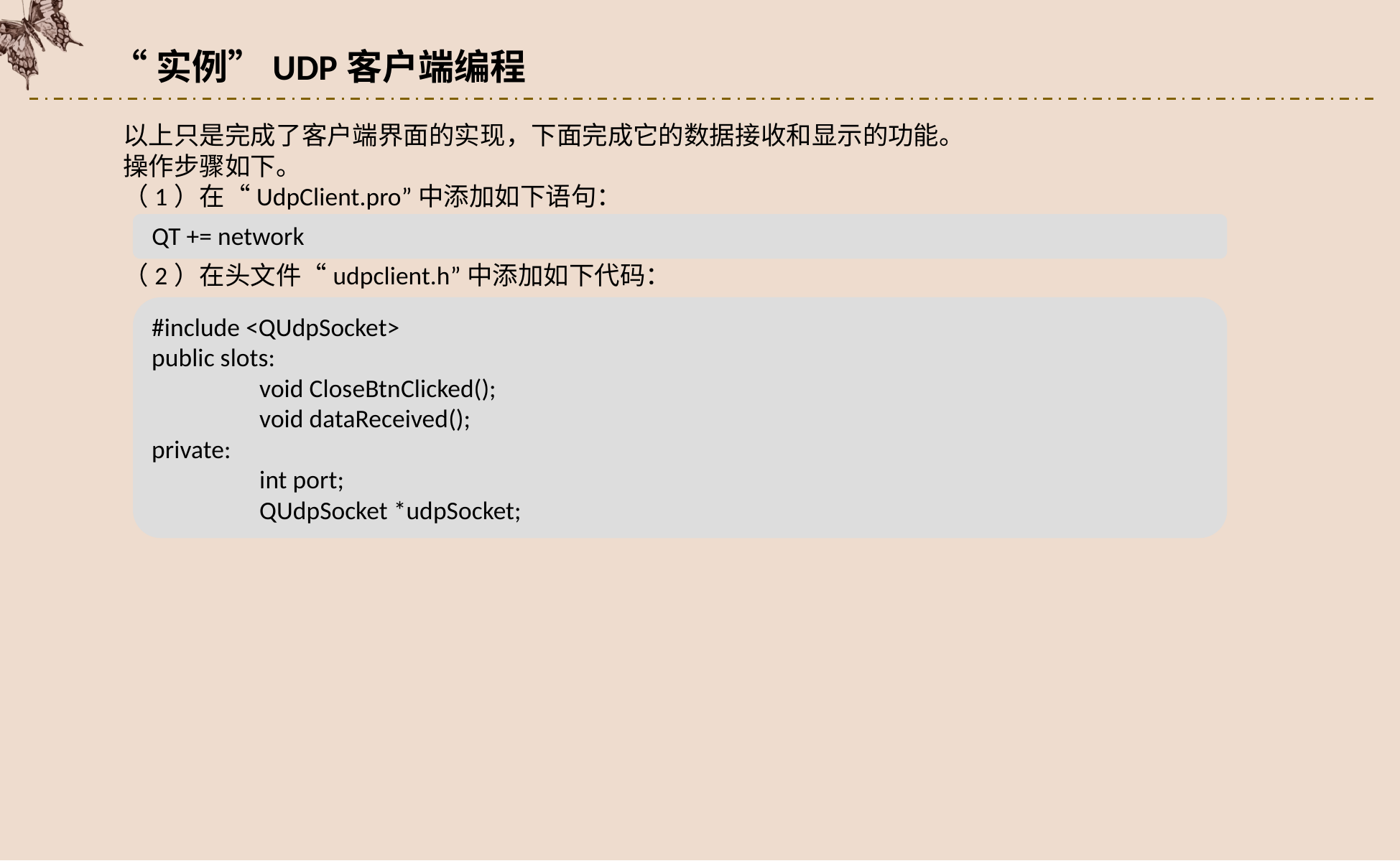

“实例”UDP客户端编程
以上只是完成了客户端界面的实现，下面完成它的数据接收和显示的功能。
操作步骤如下。
（1）在“UdpClient.pro”中添加如下语句：
     QT += network
（2）在头文件“udpclient.h”中添加如下代码：

#include <QUdpSocket>
public slots:
    	void CloseBtnClicked();
    	void dataReceived();
private:
	int port;
    	QUdpSocket *udpSocket;